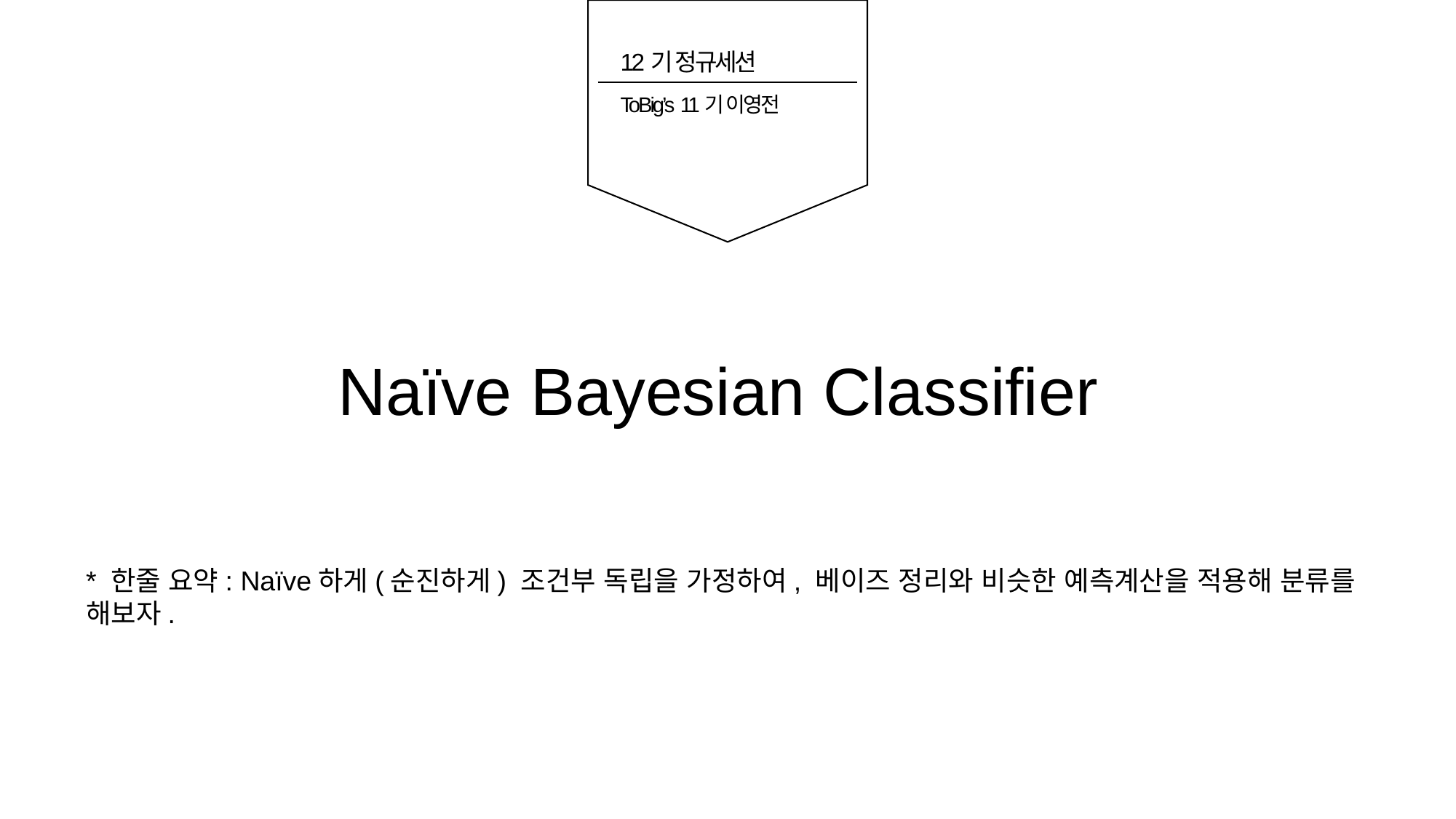

12기 정규세션
ToBig’s  11기 이영전
Naïve Bayesian Classifier

* 한줄 요약: Naïve하게(순진하게) 조건부 독립을 가정하여, 베이즈 정리와 비슷한 예측계산을 적용해 분류를 해보자.